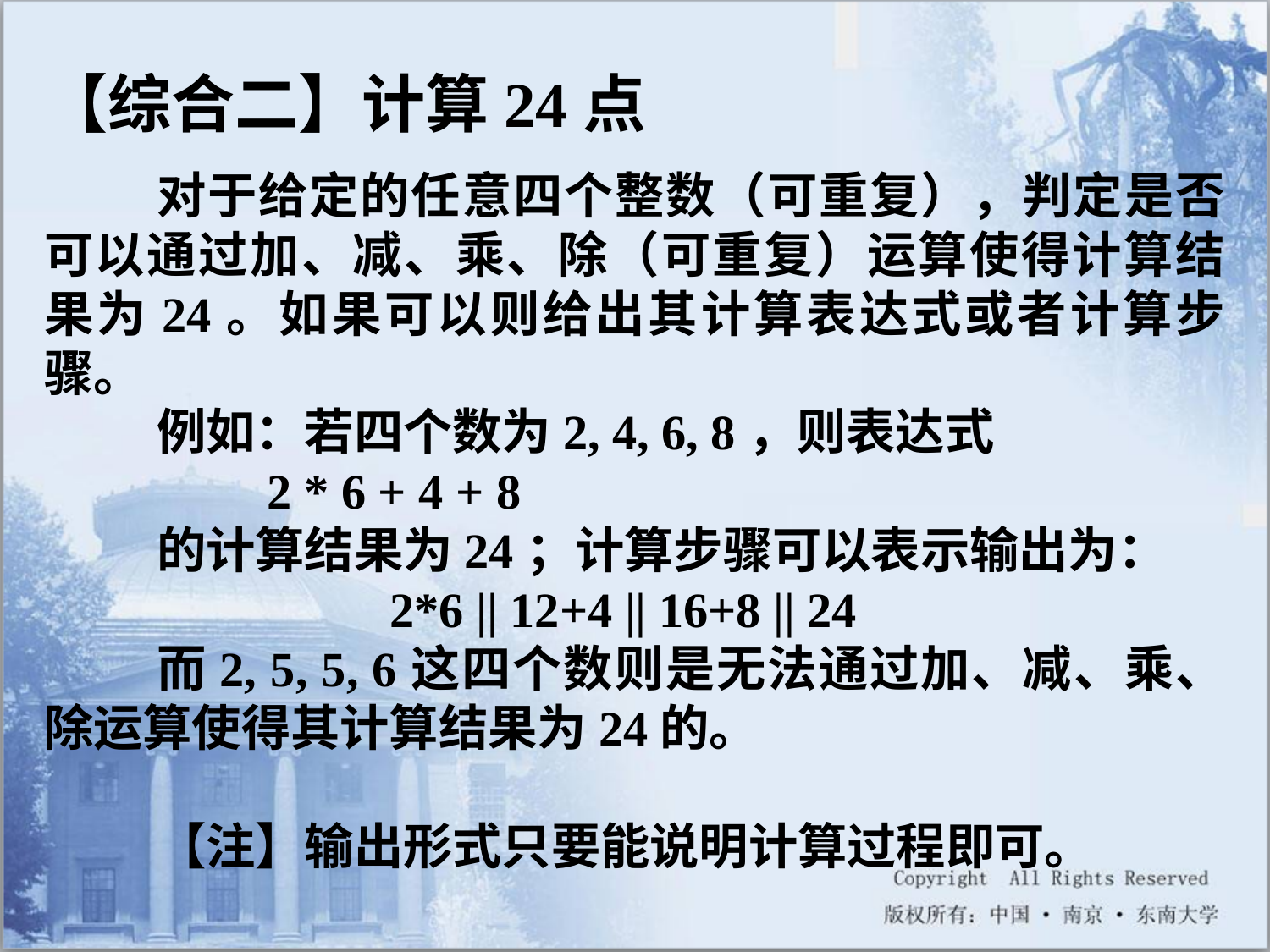

【综合二】计算24点
对于给定的任意四个整数（可重复），判定是否可以通过加、减、乘、除（可重复）运算使得计算结果为24。如果可以则给出其计算表达式或者计算步骤。
例如：若四个数为2, 4, 6, 8，则表达式
         2 * 6 + 4 + 8
的计算结果为24；计算步骤可以表示输出为：
                   2*6 || 12+4 || 16+8 || 24
而2, 5, 5, 6这四个数则是无法通过加、减、乘、除运算使得其计算结果为24的。

【注】输出形式只要能说明计算过程即可。